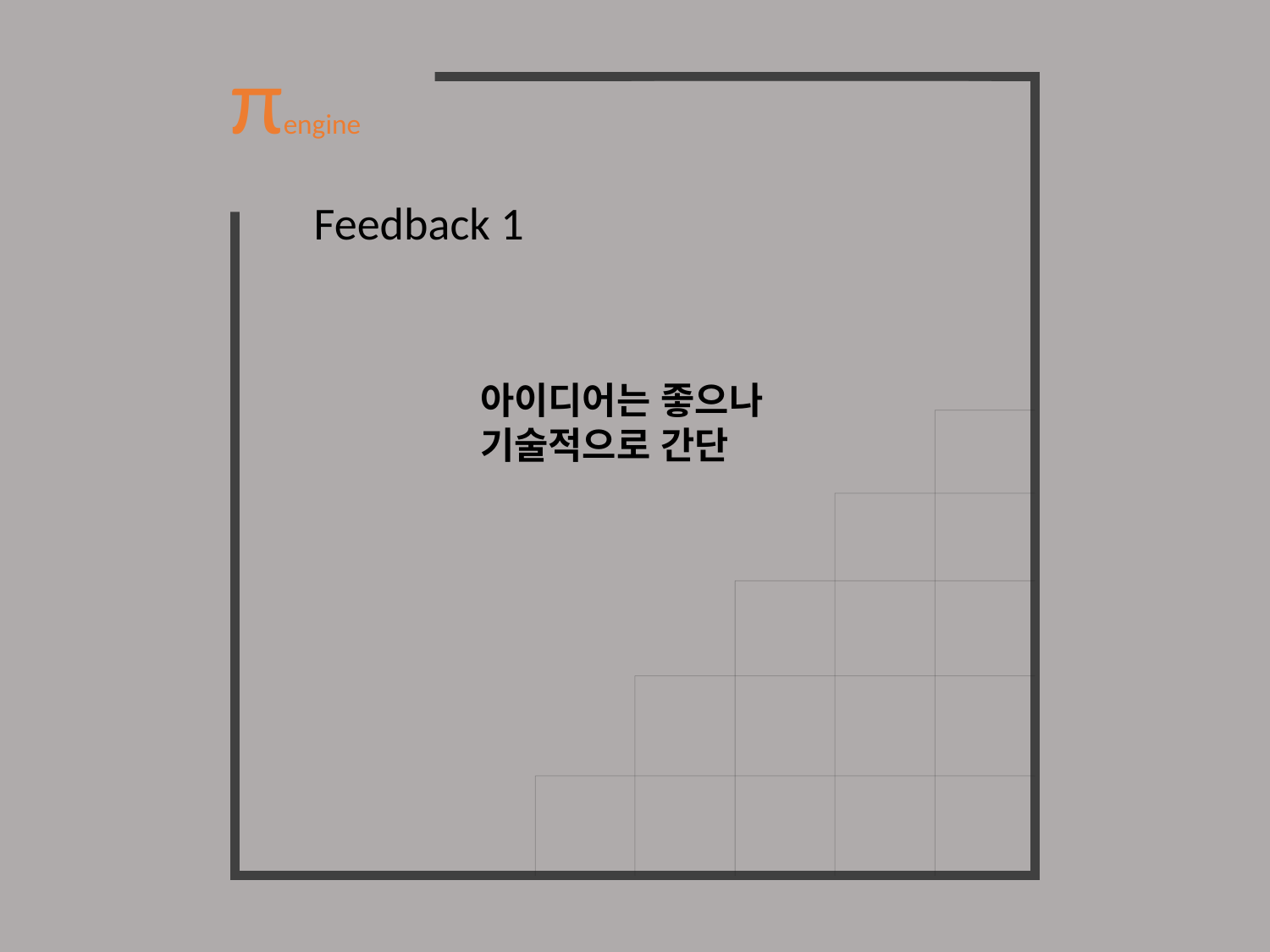

πengine

Feedback 1
아이디어는 좋으나 기술적으로 간단